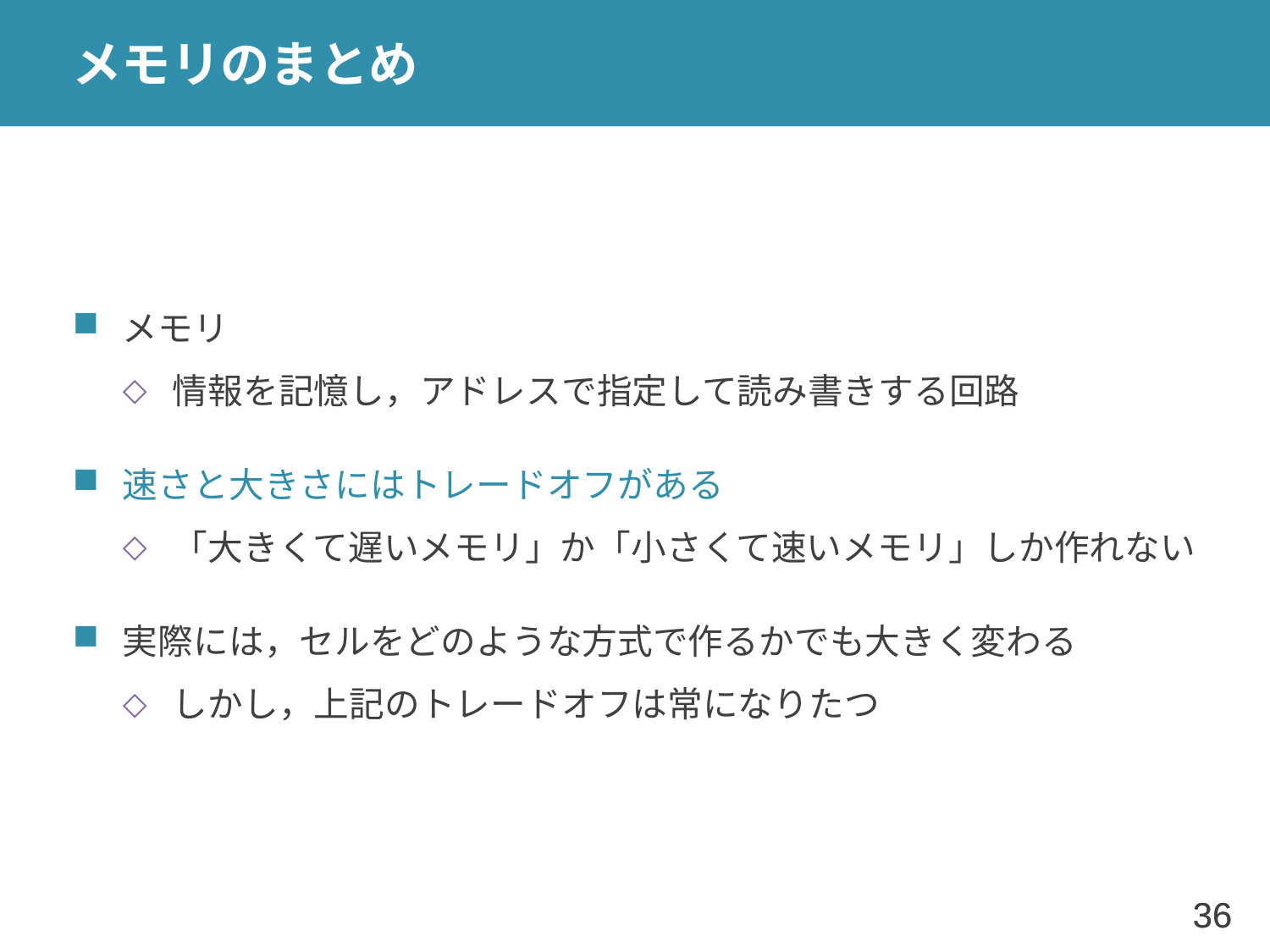

# メモリのまとめ
メモリ
情報を記憶し，アドレスで指定して読み書きする回路
速さと大きさにはトレードオフがある
「大きくて遅いメモリ」か「小さくて速いメモリ」しか作れない
実際には，セルをどのような方式で作るかでも大きく変わる
しかし，上記のトレードオフは常になりたつ